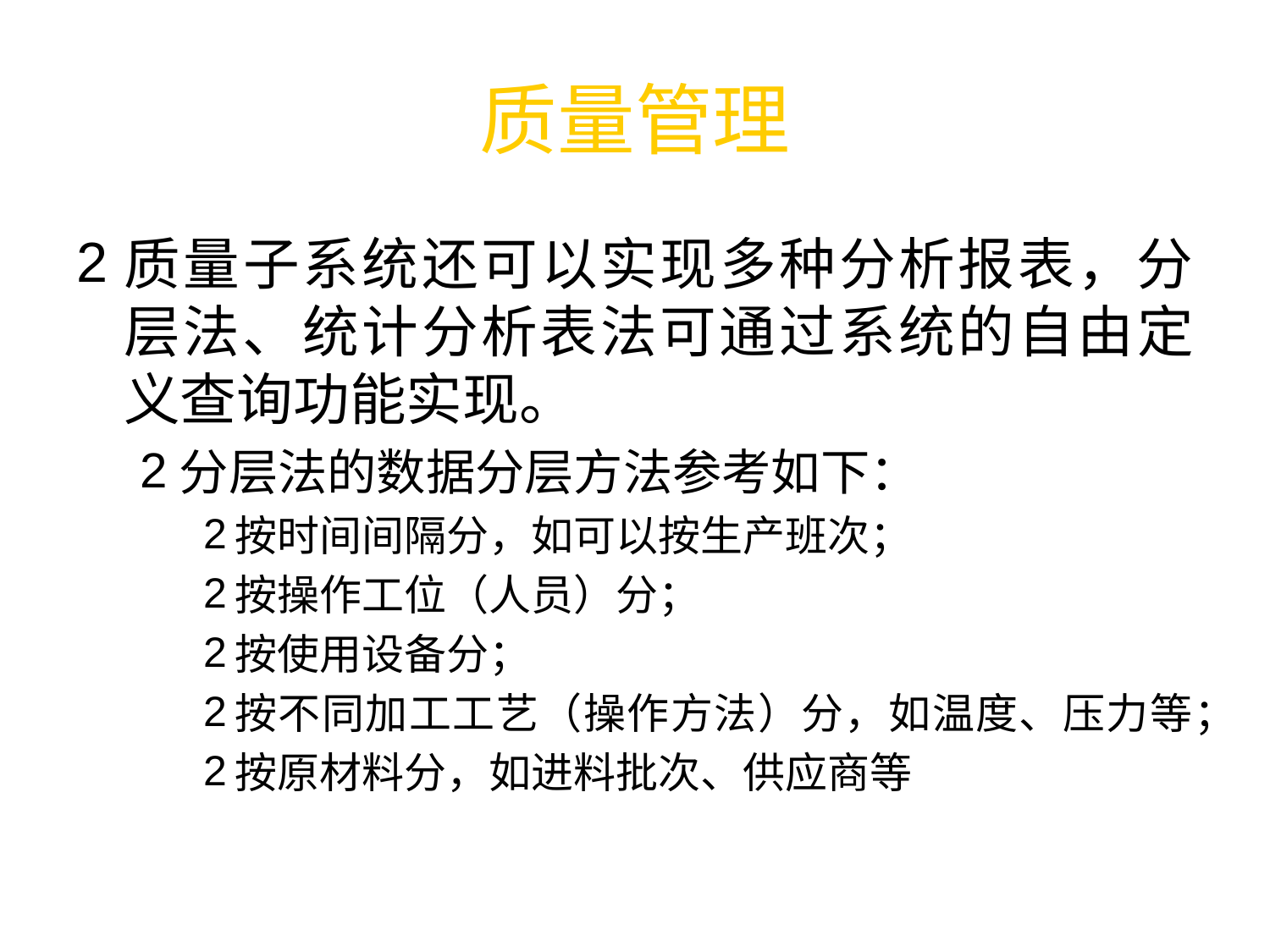

# 质量管理
质量子系统还可以实现多种分析报表，分层法、统计分析表法可通过系统的自由定义查询功能实现。
分层法的数据分层方法参考如下：
按时间间隔分，如可以按生产班次；
按操作工位（人员）分；
按使用设备分；
按不同加工工艺（操作方法）分，如温度、压力等；
按原材料分，如进料批次、供应商等